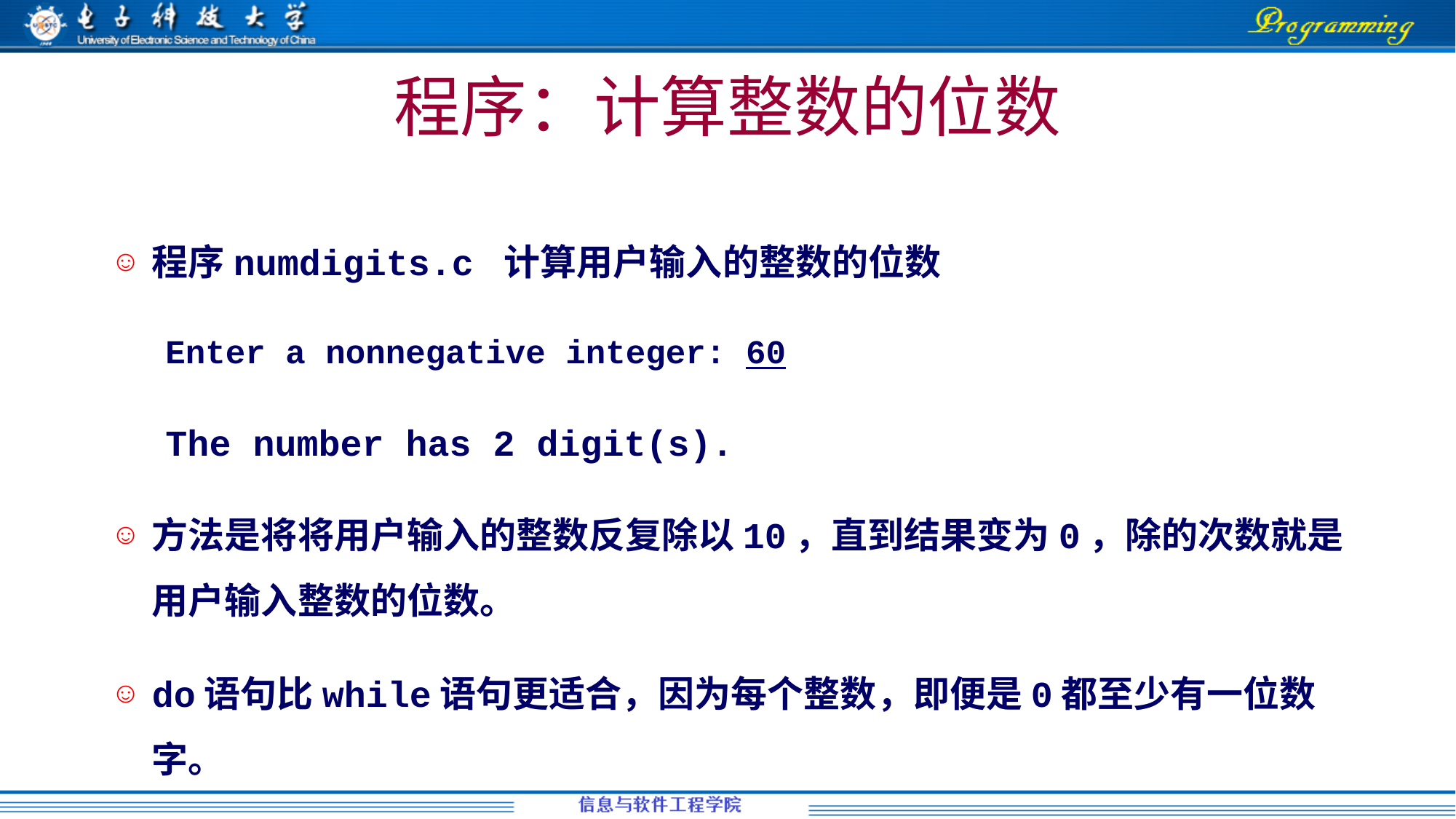

程序：计算整数的位数
程序numdigits.c 计算用户输入的整数的位数
Enter a nonnegative integer: 60
The number has 2 digit(s).
方法是将将用户输入的整数反复除以10，直到结果变为0，除的次数就是用户输入整数的位数。
do语句比while语句更适合，因为每个整数，即便是0都至少有一位数字。